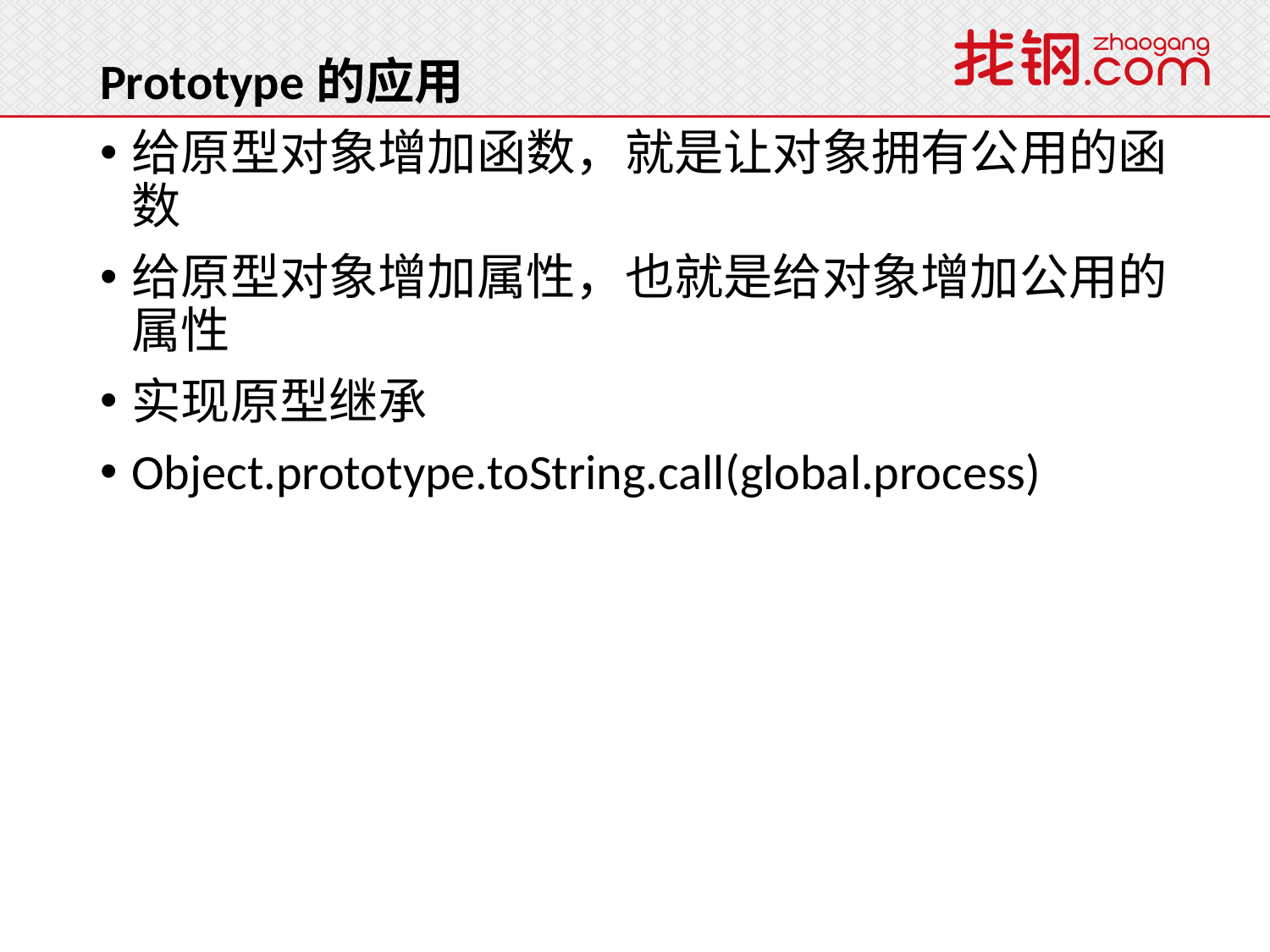

# Prototype的应用
给原型对象增加函数，就是让对象拥有公用的函数
给原型对象增加属性，也就是给对象增加公用的属性
实现原型继承
Object.prototype.toString.call(global.process)